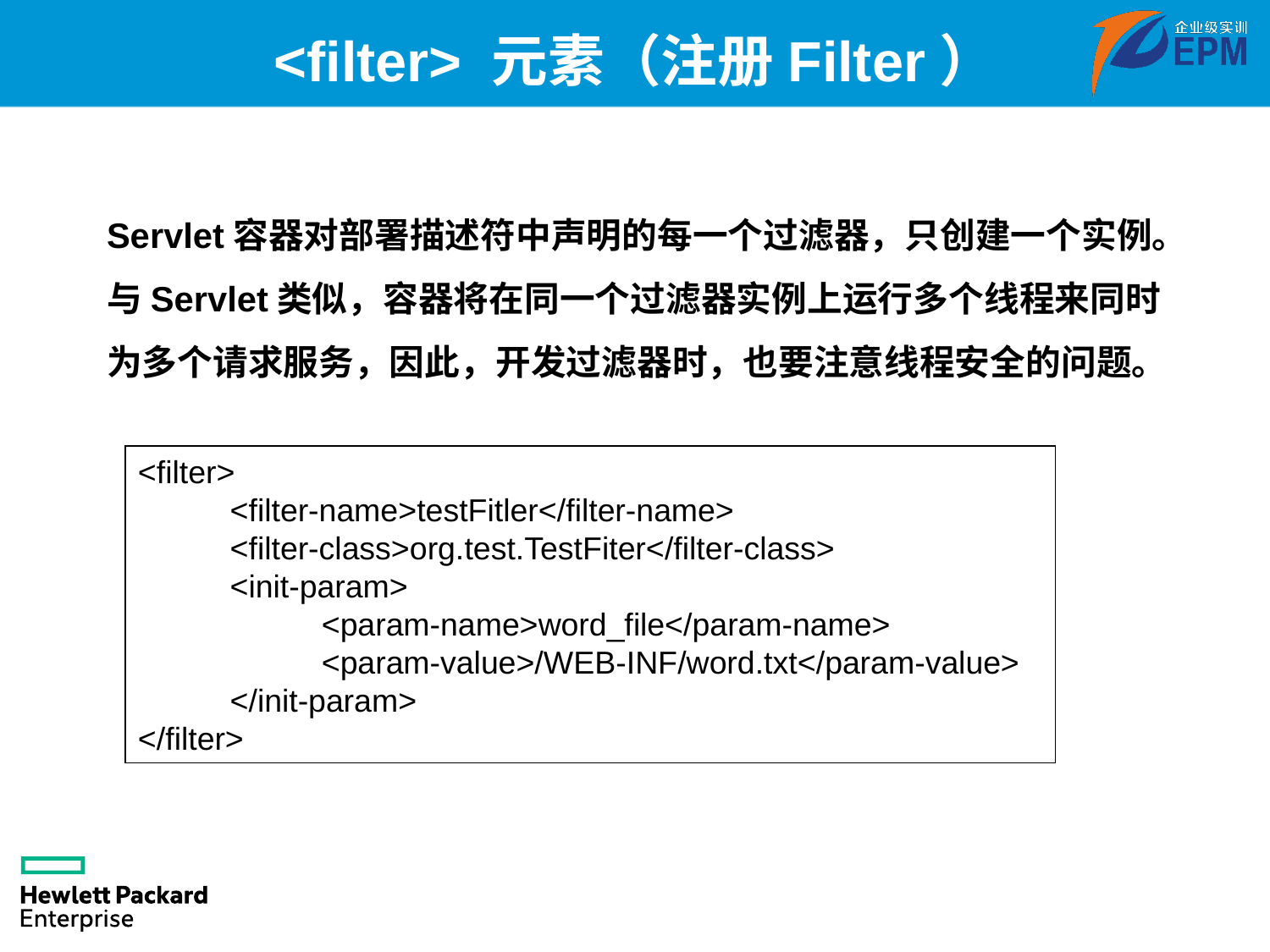

# <filter> 元素（注册Filter）
Servlet容器对部署描述符中声明的每一个过滤器，只创建一个实例。与Servlet类似，容器将在同一个过滤器实例上运行多个线程来同时为多个请求服务，因此，开发过滤器时，也要注意线程安全的问题。

<filter>
 	     <filter-name>testFitler</filter-name>
	     <filter-class>org.test.TestFiter</filter-class>
	     <init-param>
		 <param-name>word_file</param-name>
		 <param-value>/WEB-INF/word.txt</param-value>
	     </init-param>
</filter>